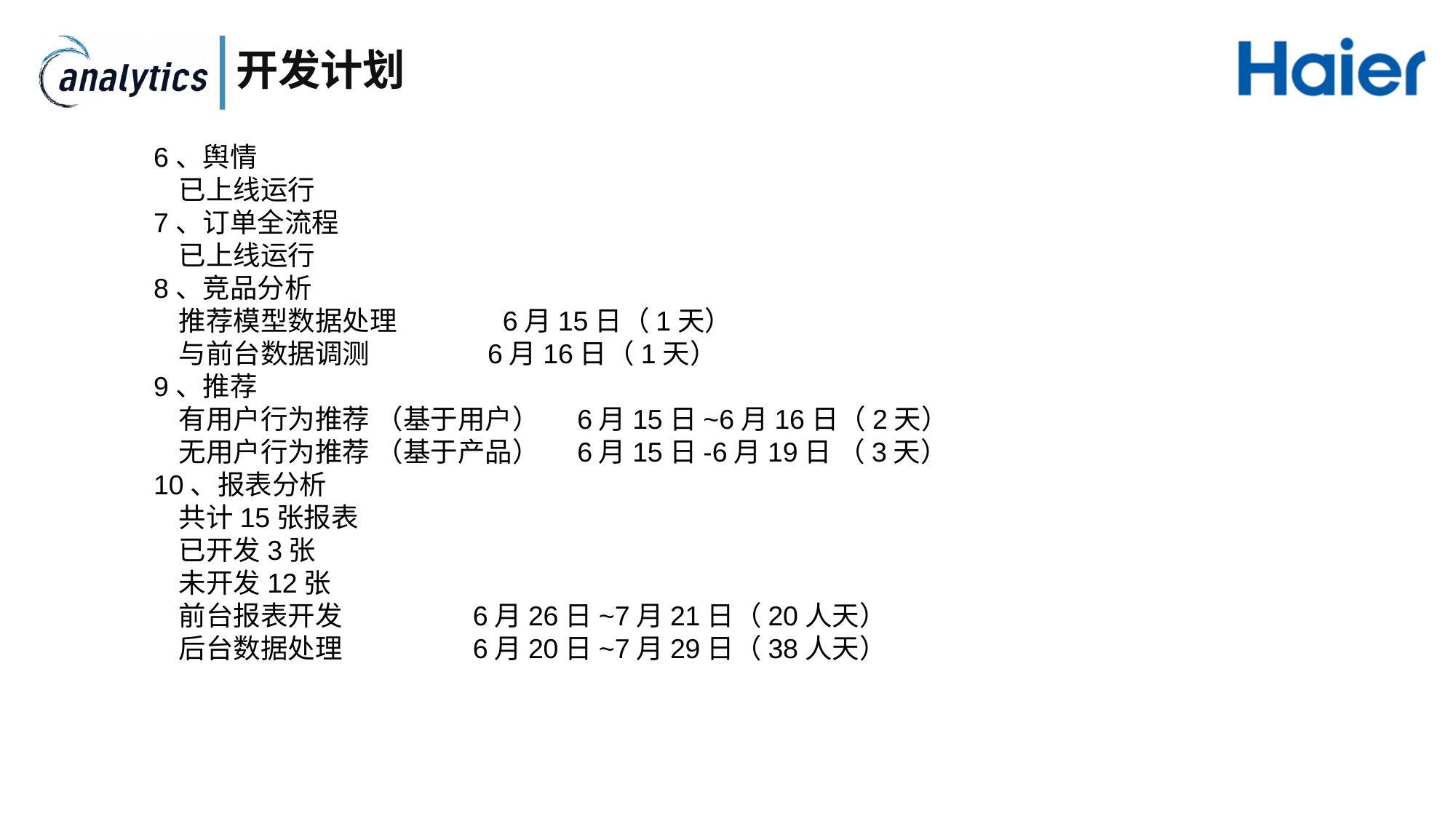

# 开发计划
6、舆情
   已上线运行
7、订单全流程
   已上线运行
8、竞品分析
   推荐模型数据处理                6月15日（1天）
   与前台数据调测                  6月16日（1天）
9、推荐
   有用户行为推荐 （基于用户）     6月15日~6月16日（2天）
   无用户行为推荐 （基于产品）     6月15日-6月19日 （3天）
10、报表分析
   共计15张报表
   已开发3张
   未开发12张
   前台报表开发                    6月26日~7月21日（20人天）
   后台数据处理                    6月20日~7月29日（38人天）